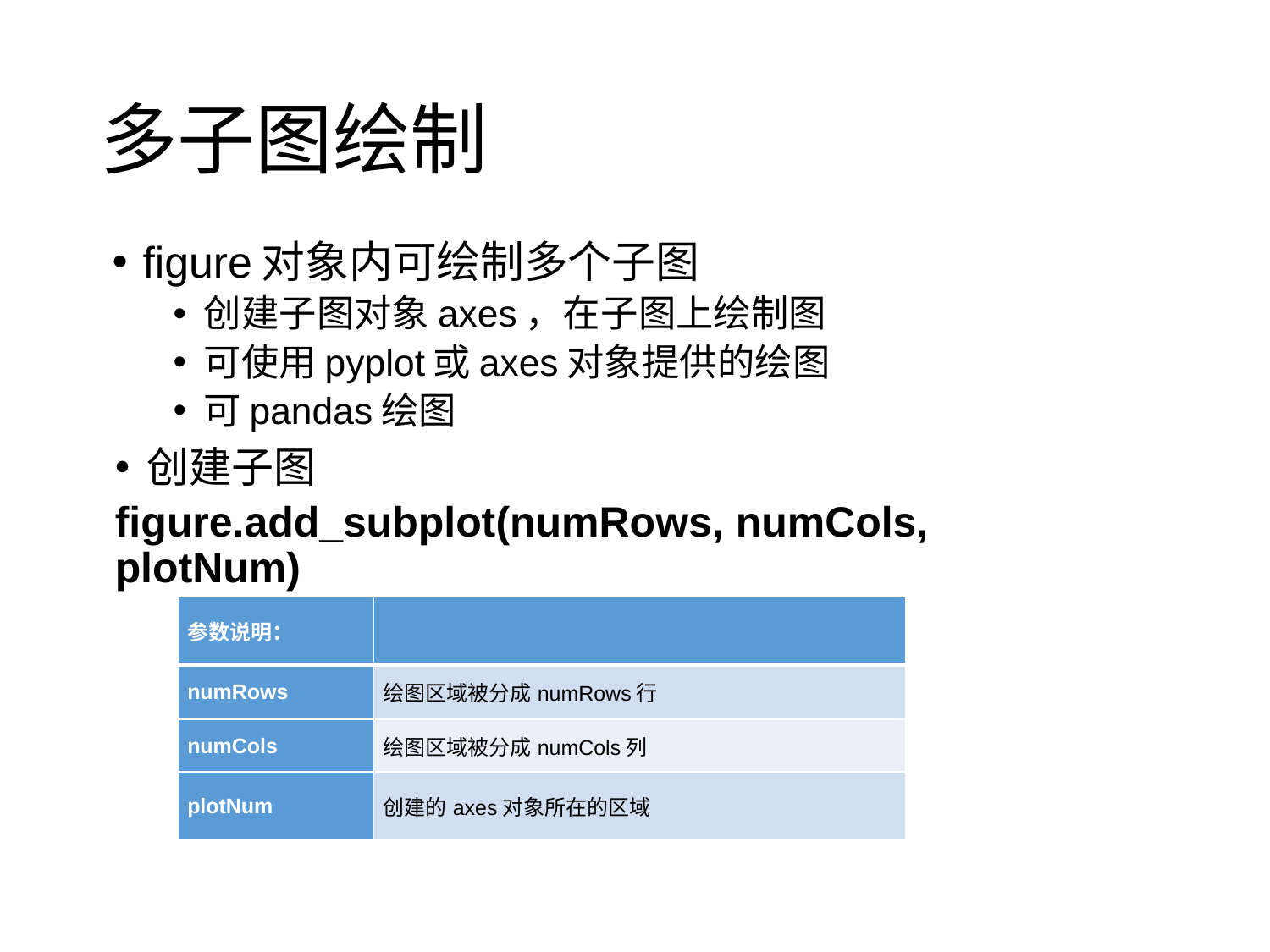

# 多子图绘制
figure对象内可绘制多个子图
创建子图对象axes，在子图上绘制图
可使用pyplot或axes对象提供的绘图
可pandas绘图
创建子图
figure.add_subplot(numRows, numCols, plotNum)

| 参数说明： |  |
| --- | --- |
| numRows | 绘图区域被分成numRows行 |
| numCols | 绘图区域被分成numCols列 |
| plotNum | 创建的axes对象所在的区域 |